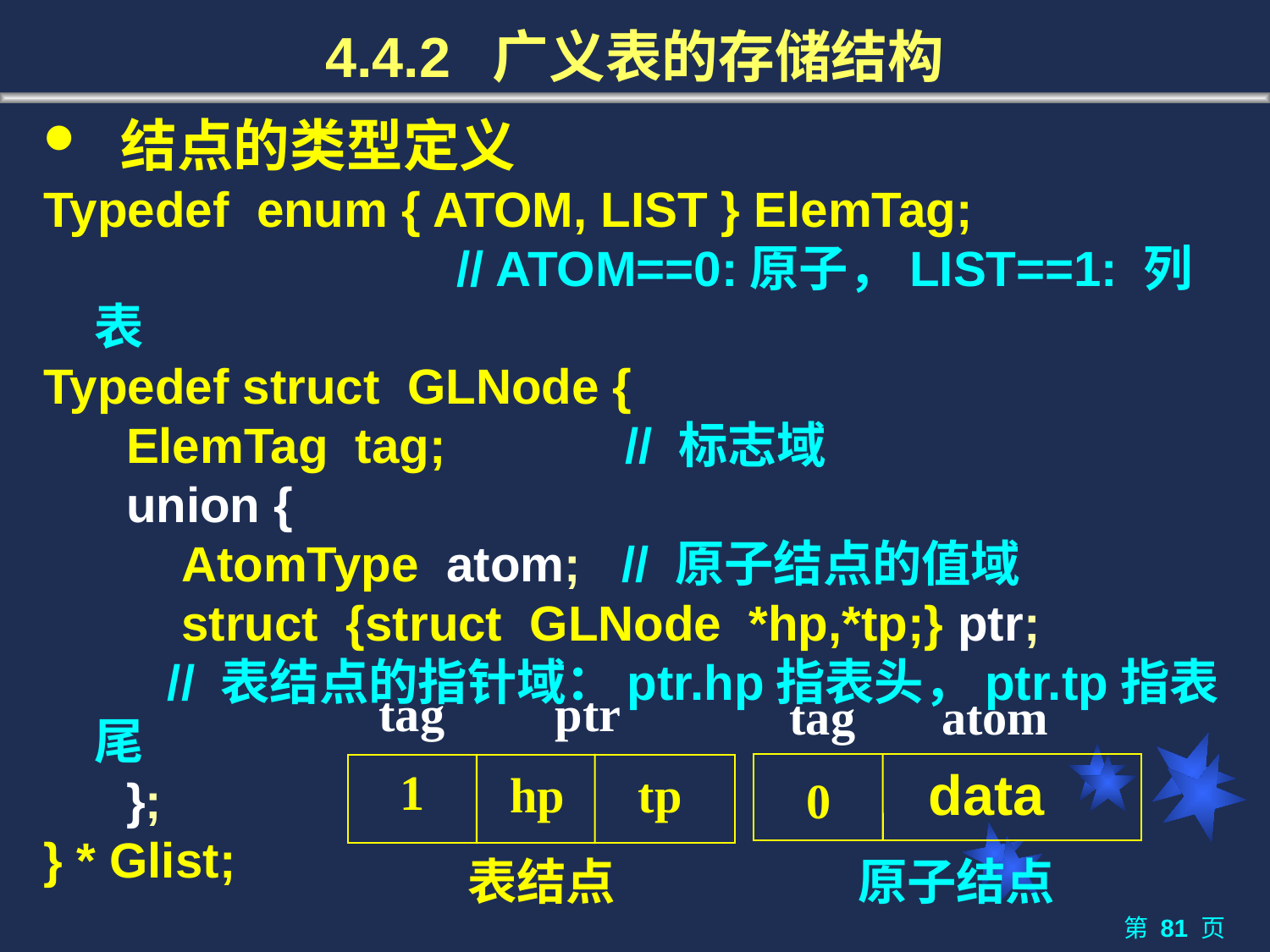

4.4.2  广义表的存储结构
 结点的类型定义
Typedef  enum { ATOM, LIST } ElemTag;
                              // ATOM==0:原子，LIST==1: 列表
Typedef struct  GLNode {
      ElemTag  tag;             // 标志域
      union {
          AtomType  atom;   // 原子结点的值域
          struct  {struct  GLNode  *hp,*tp;} ptr;
         // 表结点的指针域：ptr.hp指表头，ptr.tp指表尾
      };
} * Glist;
tag         ptr

1

  hp      tp
表结点
 tag       atom
     data

0
原子结点
第 81 页